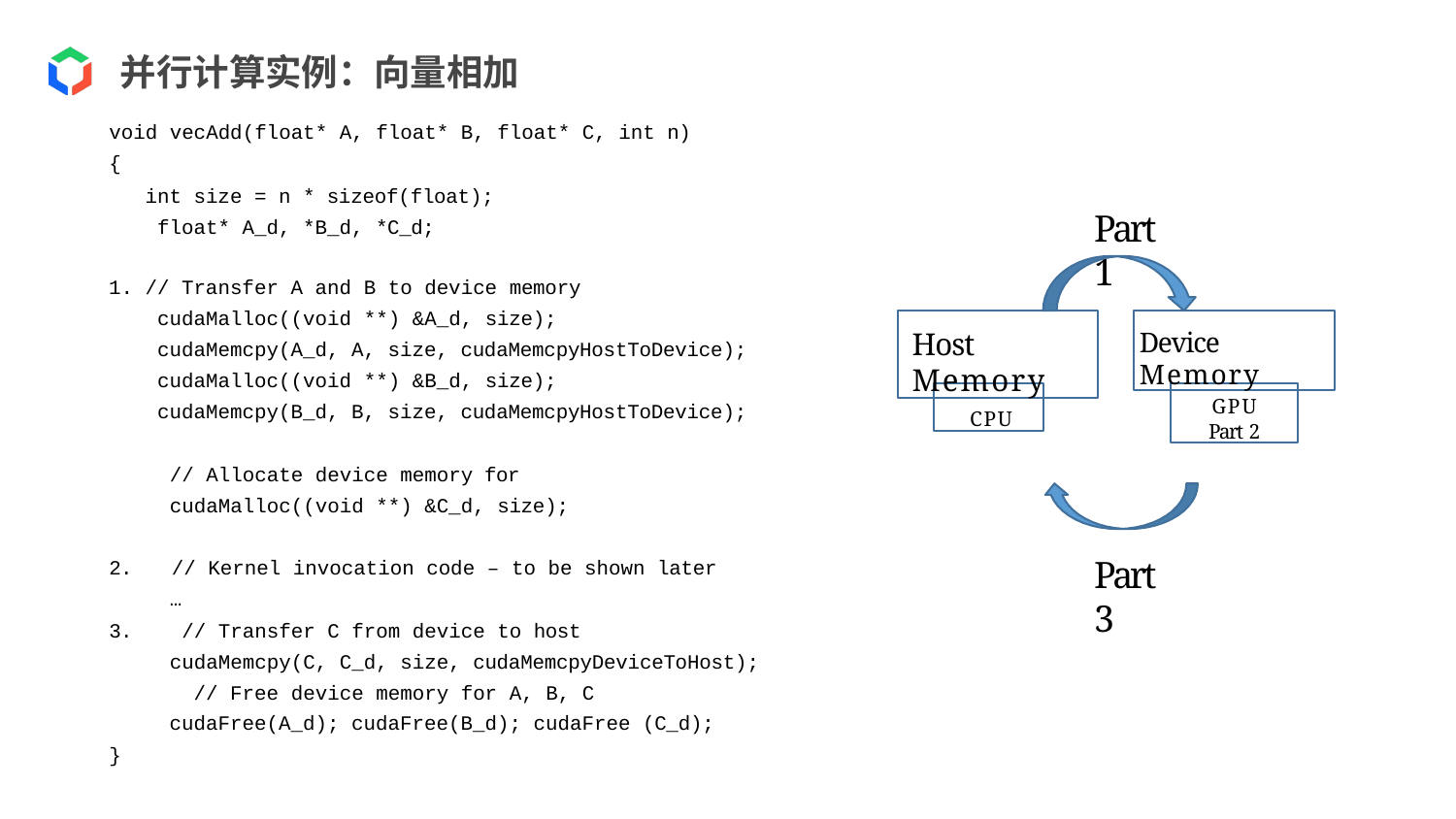

# 并行计算实例：向量相加
void vecAdd(float* A, float* B, float* C, int n)
{
int size = n * sizeof(float); float* A_d, *B_d, *C_d;
Part 1

1. // Transfer A and B to device memory cudaMalloc((void **) &A_d, size); cudaMemcpy(A_d, A, size, cudaMemcpyHostToDevice); cudaMalloc((void **) &B_d, size); cudaMemcpy(B_d, B, size, cudaMemcpyHostToDevice);
Host Memory
Device Memory
CPU
GPU
Part 2
// Allocate device memory for cudaMalloc((void **) &C_d, size);

2.	// Kernel invocation code – to be shown later
…
// Transfer C from device to host
cudaMemcpy(C, C_d, size, cudaMemcpyDeviceToHost);
// Free device memory for A, B, C cudaFree(A_d); cudaFree(B_d); cudaFree (C_d);
Part 3
3.
}